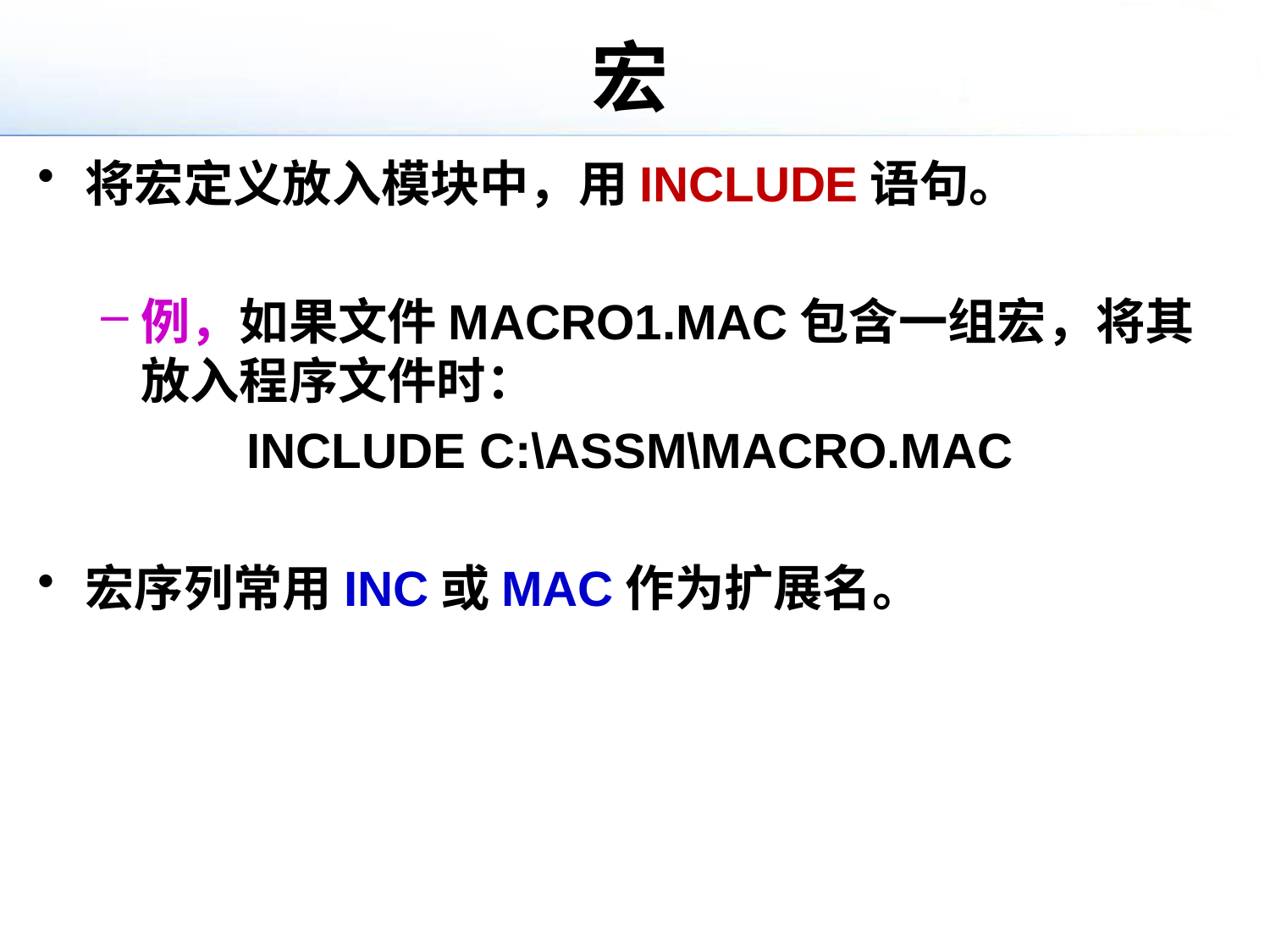

# 宏
将宏定义放入模块中，用INCLUDE语句。

例，如果文件MACRO1.MAC包含一组宏，将其放入程序文件时：
INCLUDE C:\ASSM\MACRO.MAC

宏序列常用INC或MAC作为扩展名。